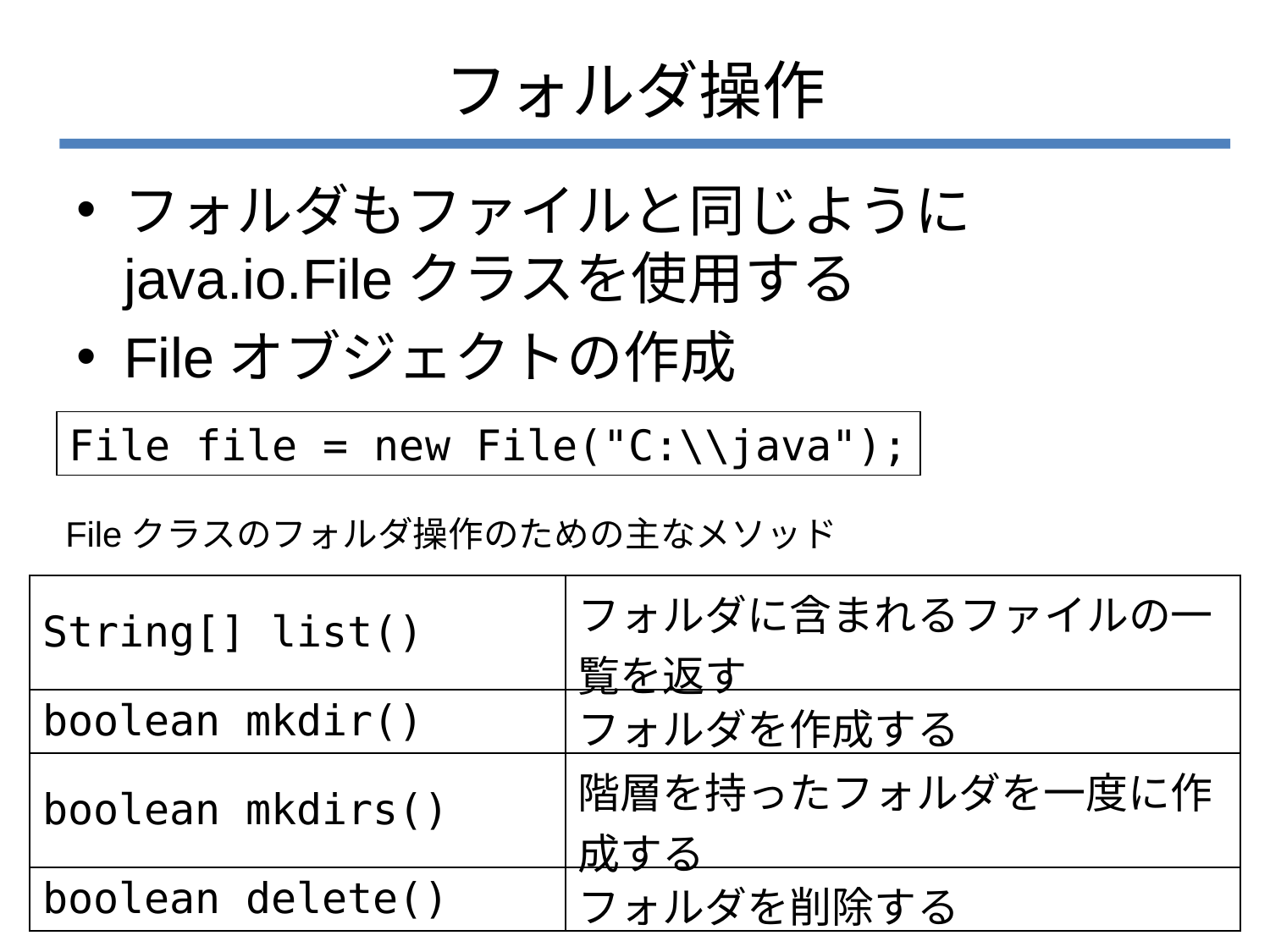

# フォルダ操作
フォルダもファイルと同じようにjava.io.Fileクラスを使用する
Fileオブジェクトの作成
File file = new File("C:\\java");
Fileクラスのフォルダ操作のための主なメソッド
| String[] list() | フォルダに含まれるファイルの一覧を返す |
| --- | --- |
| boolean mkdir() | フォルダを作成する |
| boolean mkdirs() | 階層を持ったフォルダを一度に作成する |
| boolean delete() | フォルダを削除する |